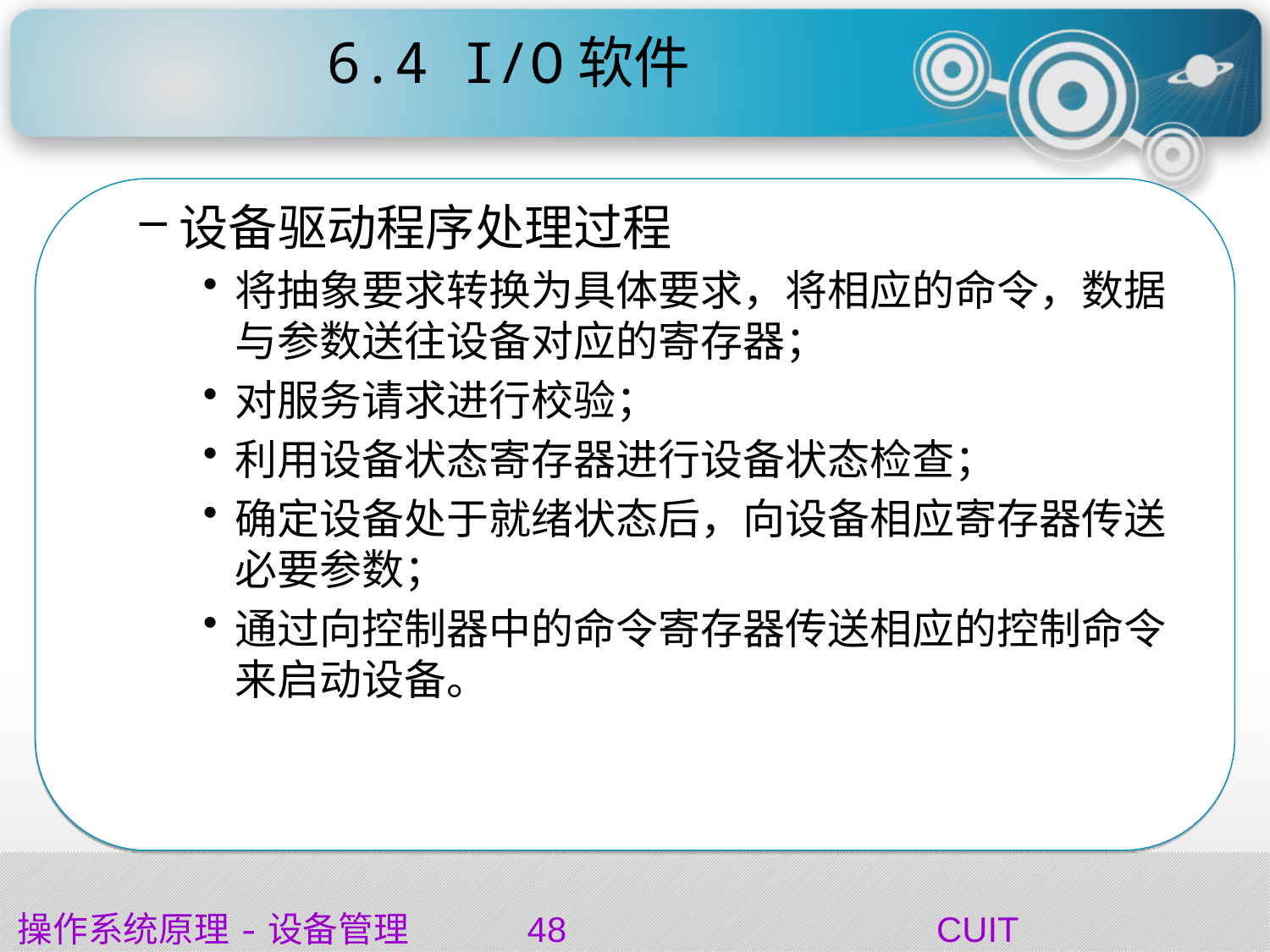

# 6.4 I/O软件
设备驱动程序处理过程
将抽象要求转换为具体要求，将相应的命令，数据与参数送往设备对应的寄存器；
对服务请求进行校验；
利用设备状态寄存器进行设备状态检查；
确定设备处于就绪状态后，向设备相应寄存器传送必要参数；
通过向控制器中的命令寄存器传送相应的控制命令来启动设备。